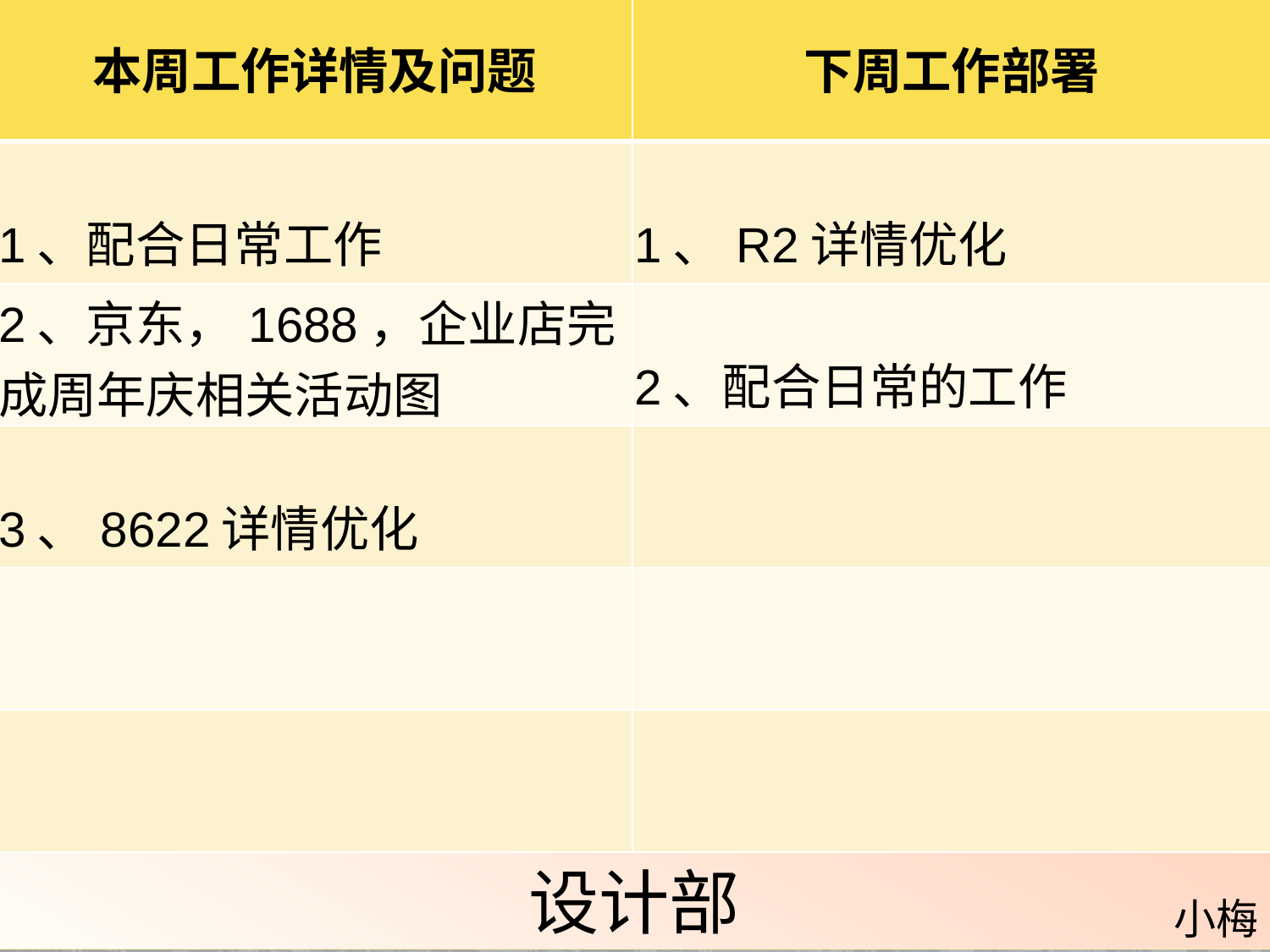

| 本周工作详情及问题 | 下周工作部署 |
| --- | --- |
| 1、配合日常工作 | 1、R2详情优化 |
| 2、京东，1688，企业店完成周年庆相关活动图 | 2、配合日常的工作 |
| 3、8622详情优化 |  |
|  |  |
|  |  |
设计部
小梅